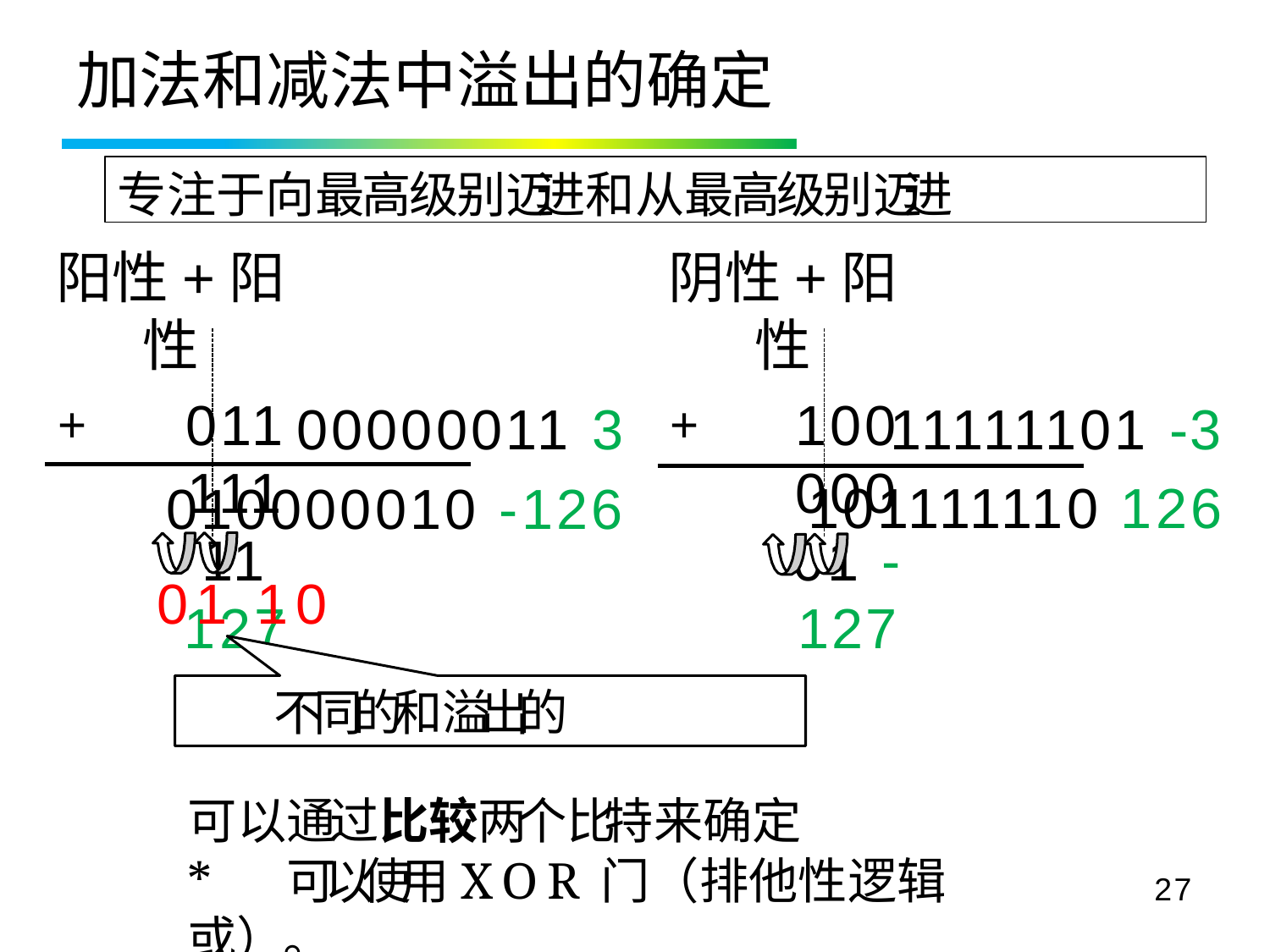

# 加法和减法中溢出的确定
专注于向最高级别迈进和从最高级别迈进
阳性+阳性
01111111 127
阴性+阳性
10000001 -127

00000011 3
010000010 -126
11111101 -3
101111110 126
+
+

01 10
不同的和溢出的
可以通过比较两个比特来确定
* 可以使用XOR门（排他性逻辑或）。

27